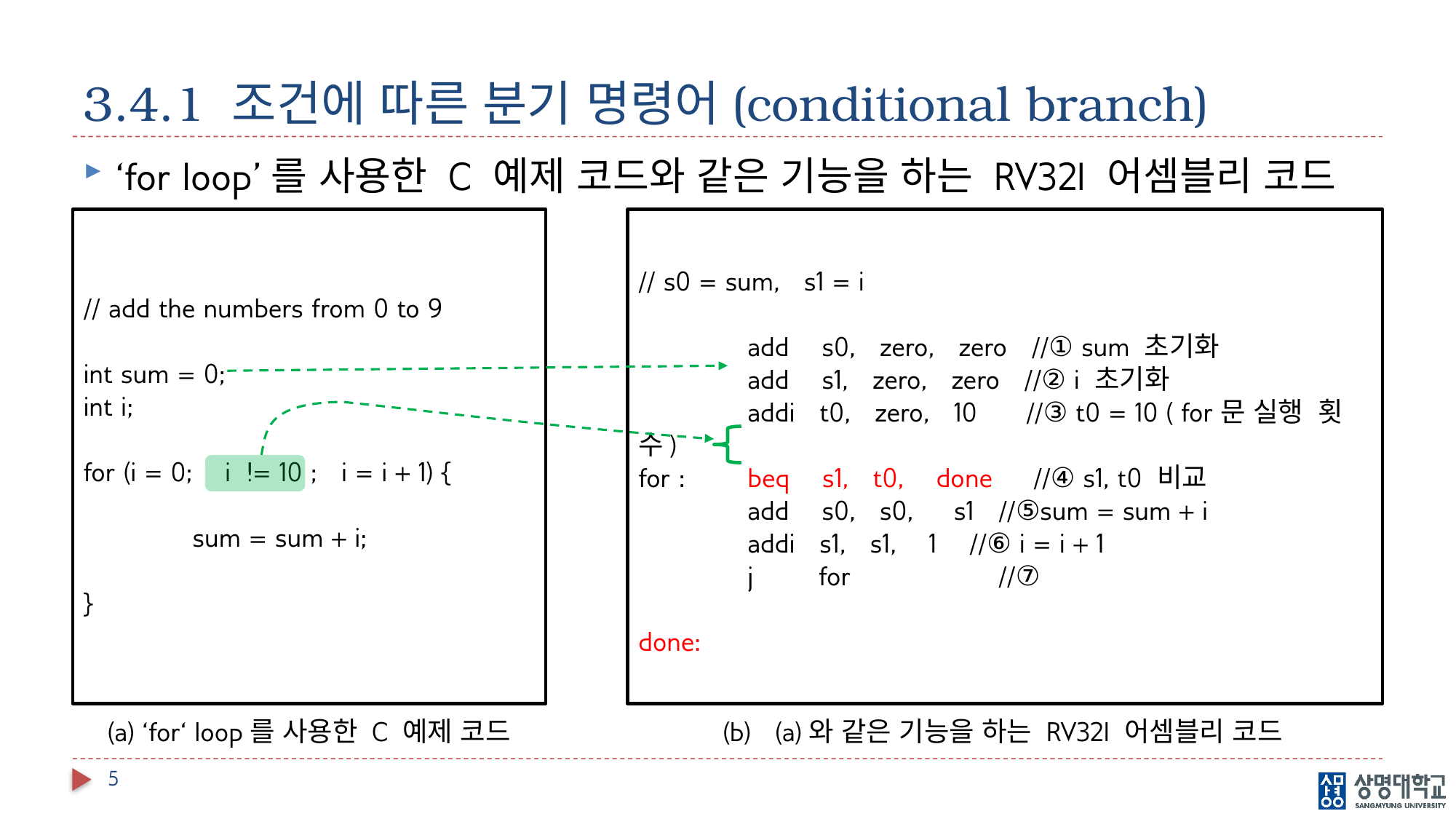

# 3.4.1 조건에 따른 분기 명령어(conditional branch)
‘for loop’를 사용한 C 예제 코드와 같은 기능을 하는 RV32I 어셈블리 코드

// s0 = sum,   s1 = i

	add    s0,   zero,   zero   //① sum 초기화
	add    s1,   zero,   zero   //② i 초기화
	addi   t0,   zero,   10      //③ t0 = 10 ( for문 실행  횟수)
for :	beq    s1,   t0,    done     //④ s1, t0 비교
	add    s0,   s0,     s1   //⑤sum = sum + i
	addi   s1,   s1,    1    //⑥ i = i + 1
	j        for                  //⑦

done:
// add the numbers from 0 to 9

int sum = 0;
int i;

for (i = 0;    i  != 10 ;   i = i + 1) {

	sum = sum + i;

}

(a) ‘for‘ loop를 사용한 C 예제 코드
(b)   (a)와 같은 기능을 하는 RV32I 어셈블리 코드
5